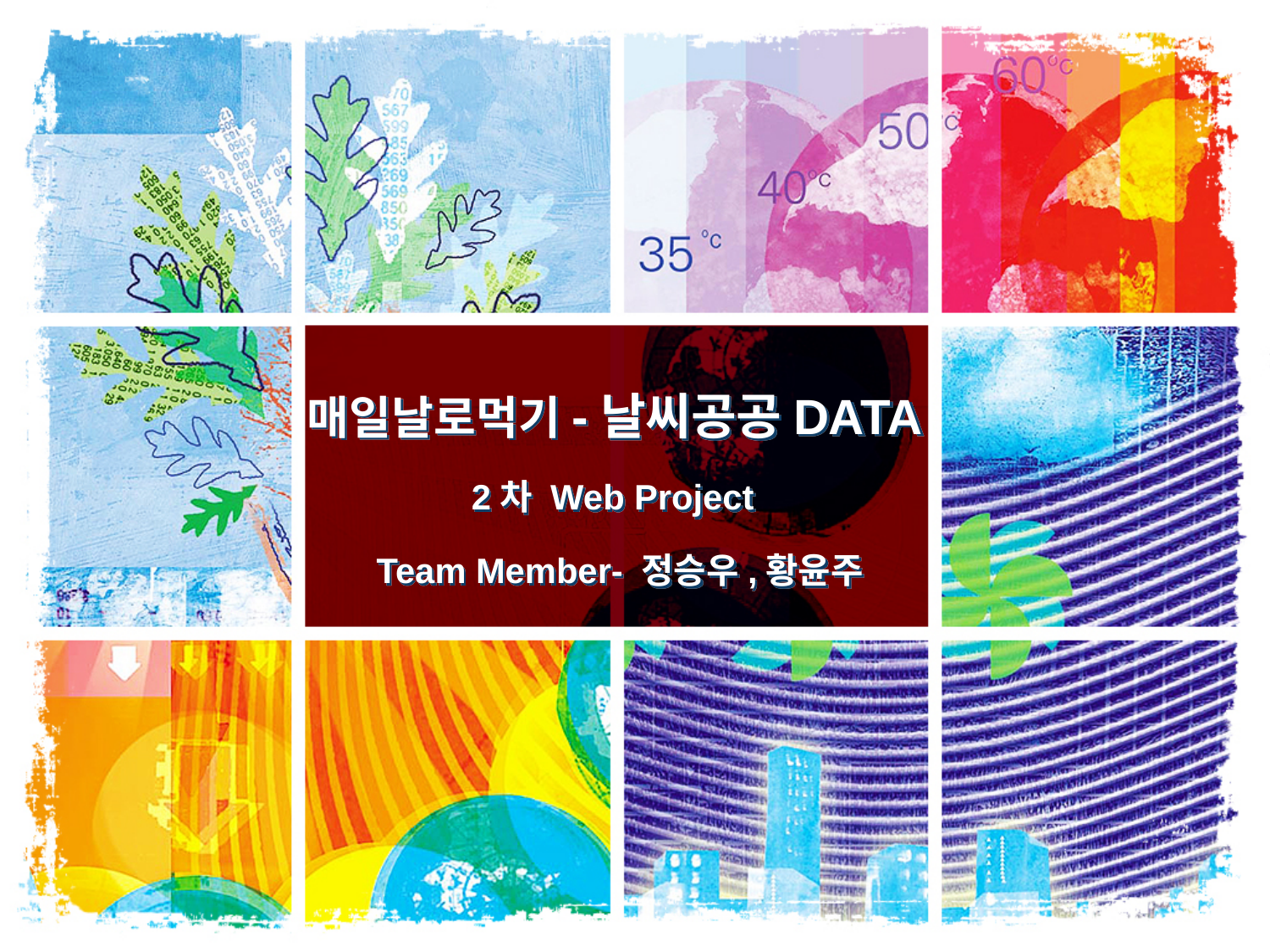

# 매일날로먹기-날씨공공DATA
2차 Web Project
Team Member- 정승우,황윤주